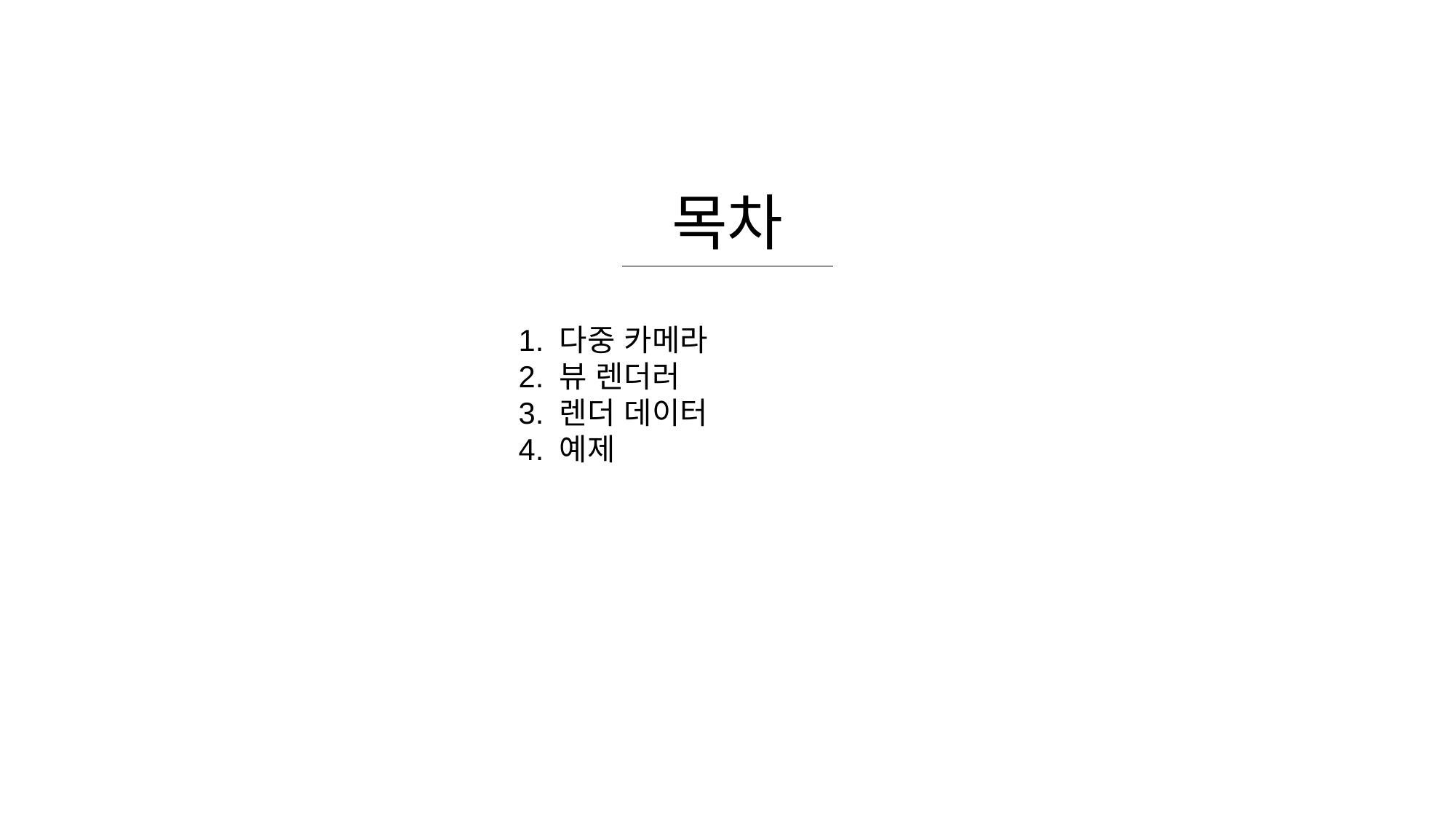

목차
1. 다중 카메라
2. 뷰 렌더러
3. 렌더 데이터
4. 예제